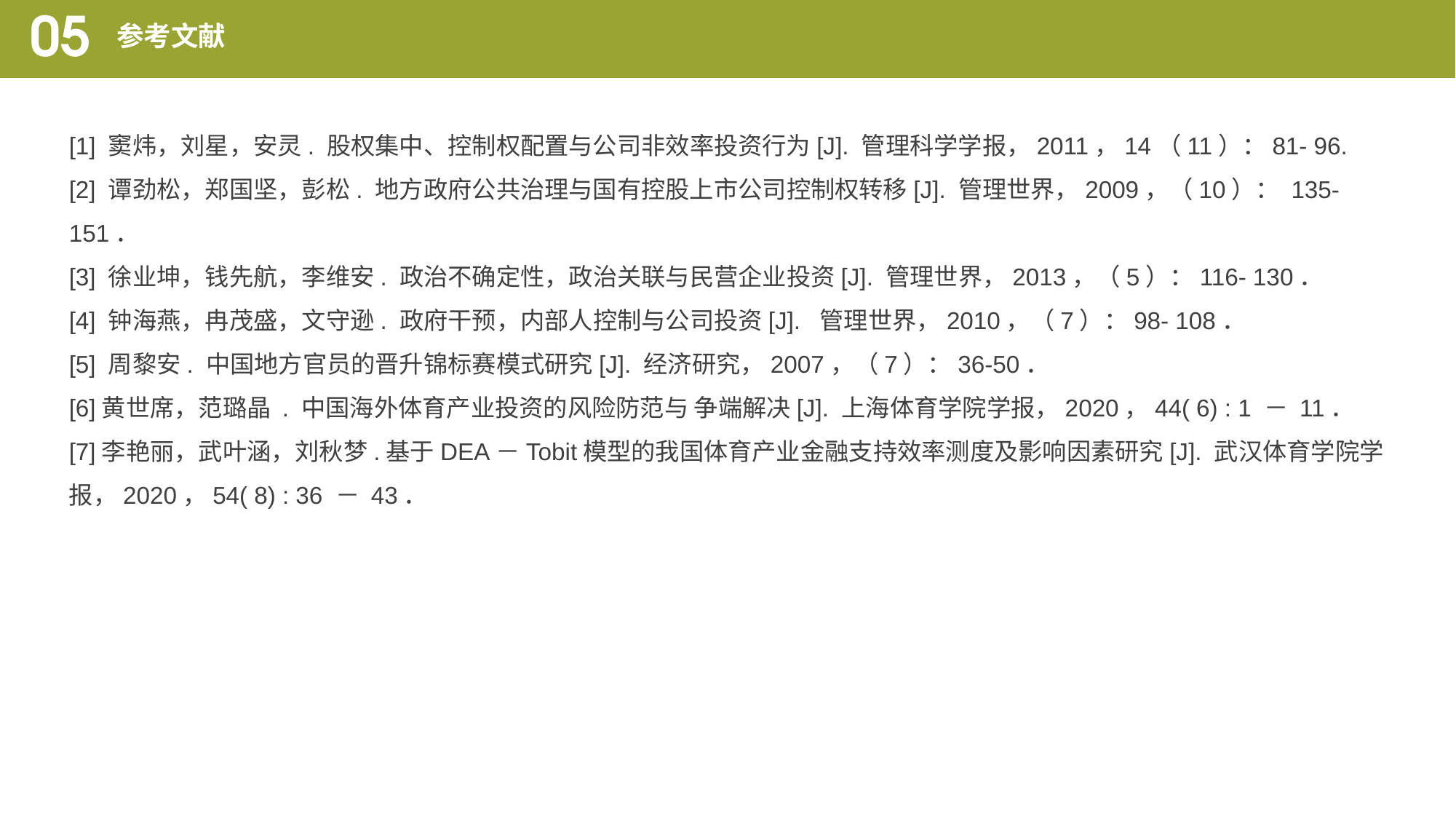

05
参考文献
[1] 窦炜，刘星，安灵. 股权集中、控制权配置与公司非效率投资行为[J]. 管理科学学报，2011，14（11）：81- 96.
[2] 谭劲松，郑国坚，彭松. 地方政府公共治理与国有控股上市公司控制权转移[J]. 管理世界，2009，（10）： 135- 151．
[3] 徐业坤，钱先航，李维安. 政治不确定性，政治关联与民营企业投资[J]. 管理世界，2013，（5）：116- 130．
[4] 钟海燕，冉茂盛，文守逊. 政府干预，内部人控制与公司投资[J].  管理世界，2010，（7）：98- 108．
[5] 周黎安. 中国地方官员的晋升锦标赛模式研究[J]. 经济研究，2007，（7）：36-50．
[6]黄世席，范璐晶 . 中国海外体育产业投资的风险防范与 争端解决[J]. 上海体育学院学报，2020，44( 6) : 1 － 11．
[7]李艳丽，武叶涵，刘秋梦.基于DEA－Tobit模型的我国体育产业金融支持效率测度及影响因素研究[J]. 武汉体育学院学报，2020，54( 8) : 36 － 43．